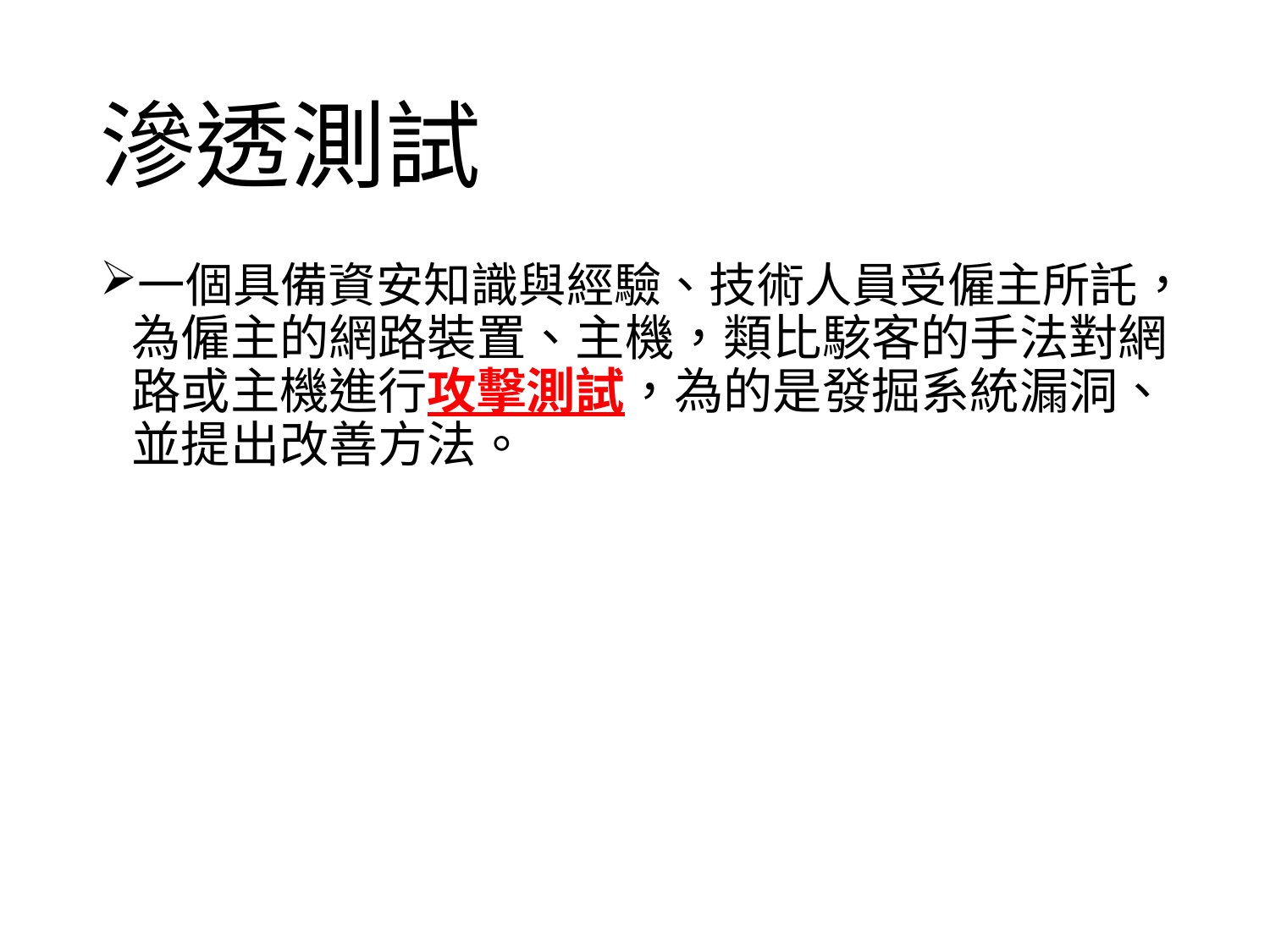

# 滲透測試
一個具備資安知識與經驗、技術人員受僱主所託，為僱主的網路裝置、主機，類比駭客的手法對網路或主機進行攻擊測試，為的是發掘系統漏洞、並提出改善方法。